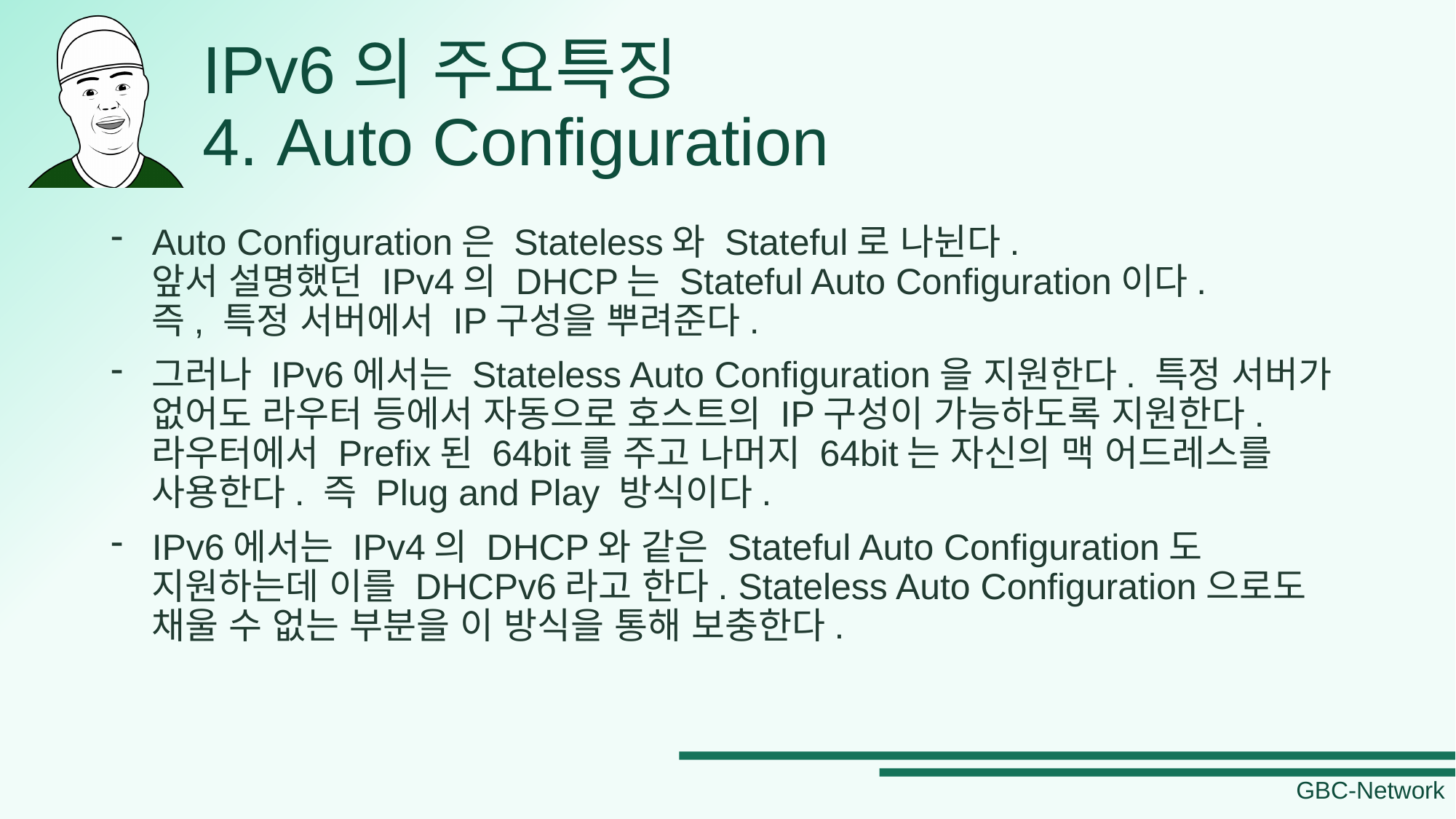

# IPv6의 주요특징 4. Auto Configuration
Auto Configuration은 Stateless와 Stateful로 나뉜다.
앞서 설명했던 IPv4의 DHCP는 Stateful Auto Configuration이다.
즉, 특정 서버에서 IP구성을 뿌려준다.
그러나 IPv6에서는 Stateless Auto Configuration을 지원한다. 특정 서버가 없어도 라우터 등에서 자동으로 호스트의 IP구성이 가능하도록 지원한다. 라우터에서 Prefix된 64bit를 주고 나머지 64bit는 자신의 맥 어드레스를 사용한다. 즉 Plug and Play 방식이다.
IPv6에서는 IPv4의 DHCP와 같은 Stateful Auto Configuration도 지원하는데 이를 DHCPv6라고 한다. Stateless Auto Configuration으로도 채울 수 없는 부분을 이 방식을 통해 보충한다.